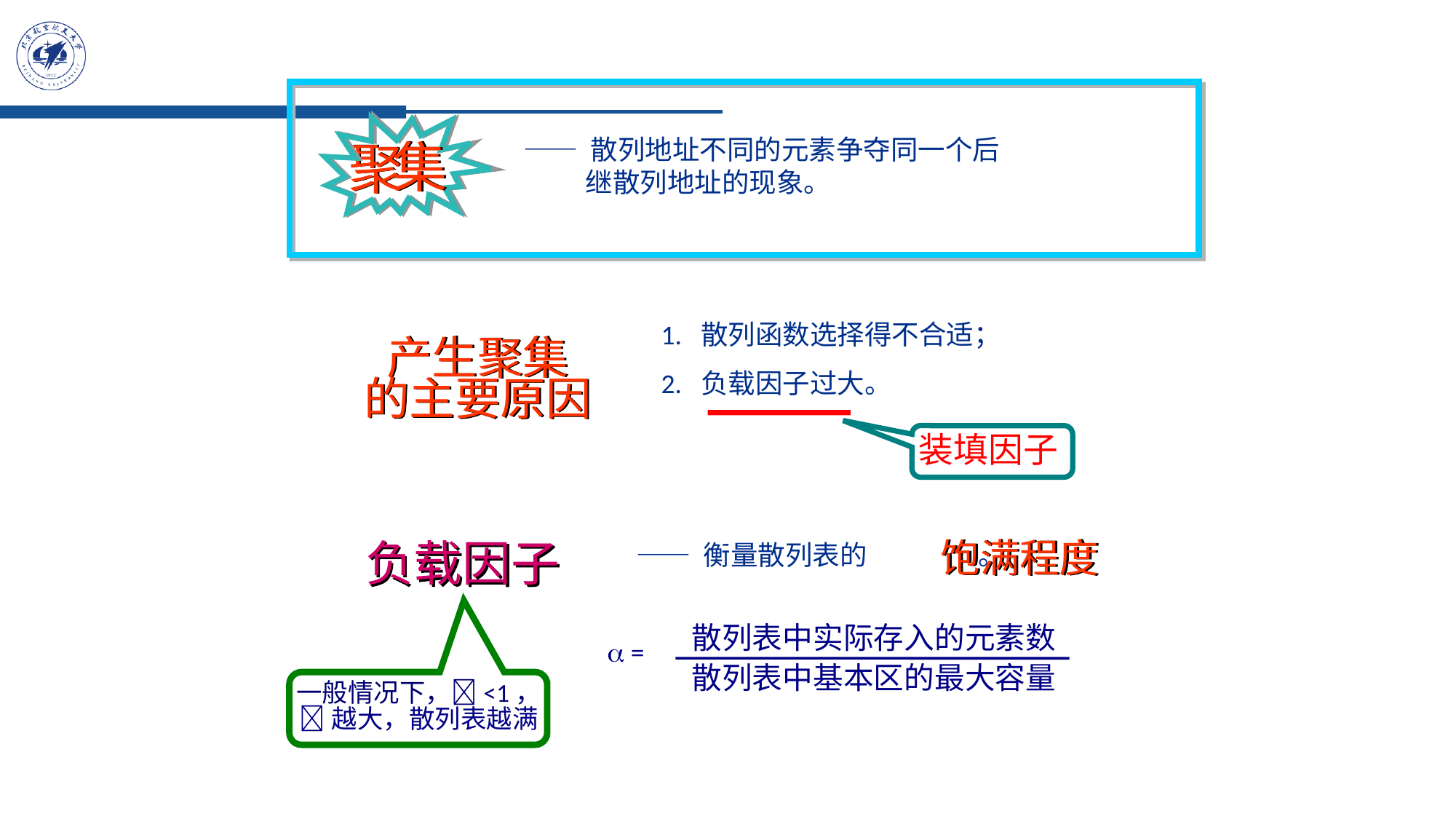

产生聚集
的主要原因

集
聚
—— 散列地址不同的元素争夺同一个后
         继散列地址的现象。
 1.  散列函数选择得不合适；
 2.  负载因子过大。

装填因子

饱满程度
 —— 衡量散列表的                  。
负载因子
散列表中实际存入的元素数
散列表中基本区的最大容量
α =

一般情况下，α<1，
α越大，散列表越满